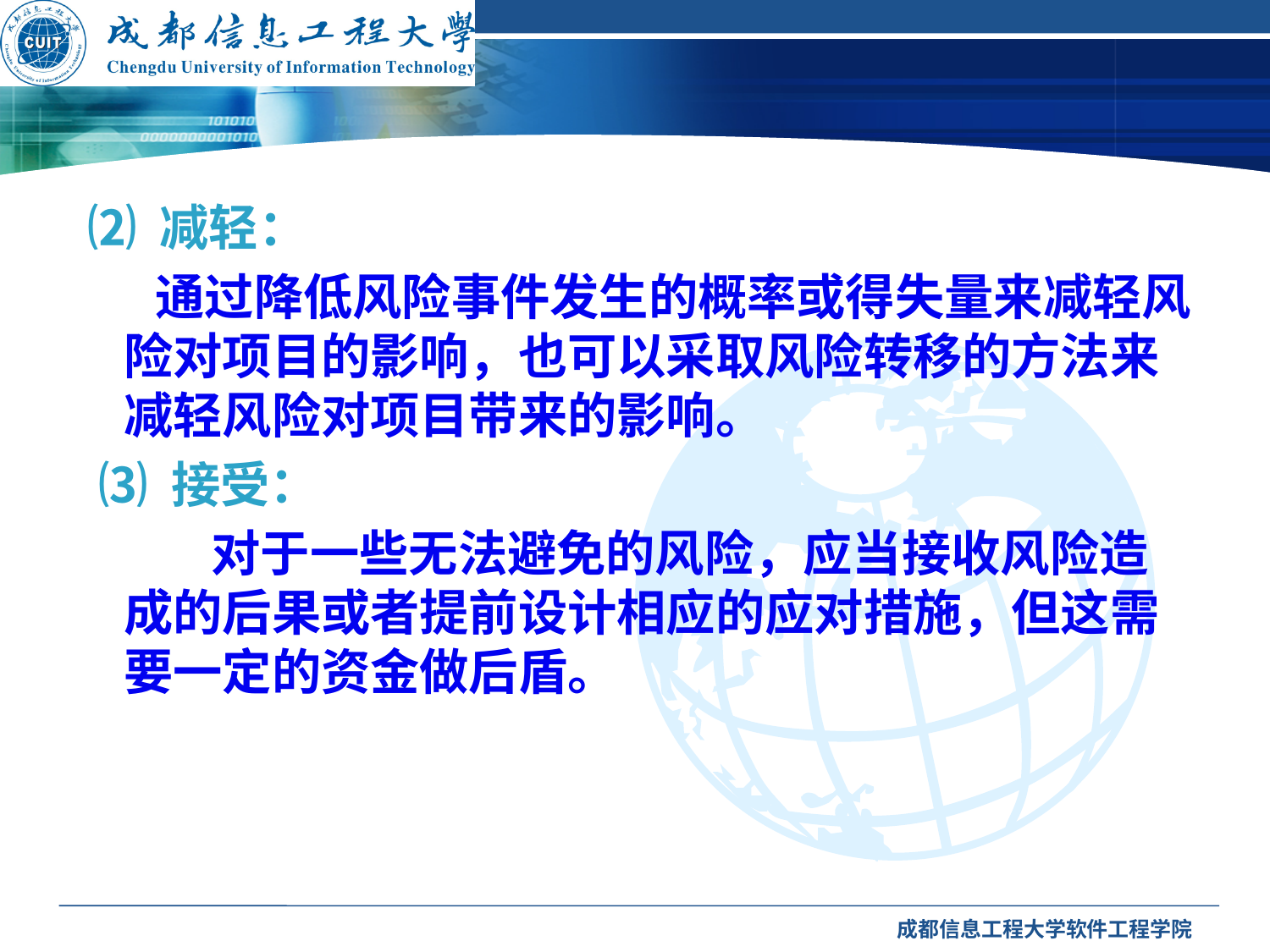

#
 ⑵ 减轻：
      通过降低风险事件发生的概率或得失量来减轻风险对项目的影响，也可以采取风险转移的方法来减轻风险对项目带来的影响。
  ⑶ 接受：
           对于一些无法避免的风险，应当接收风险造成的后果或者提前设计相应的应对措施，但这需要一定的资金做后盾。